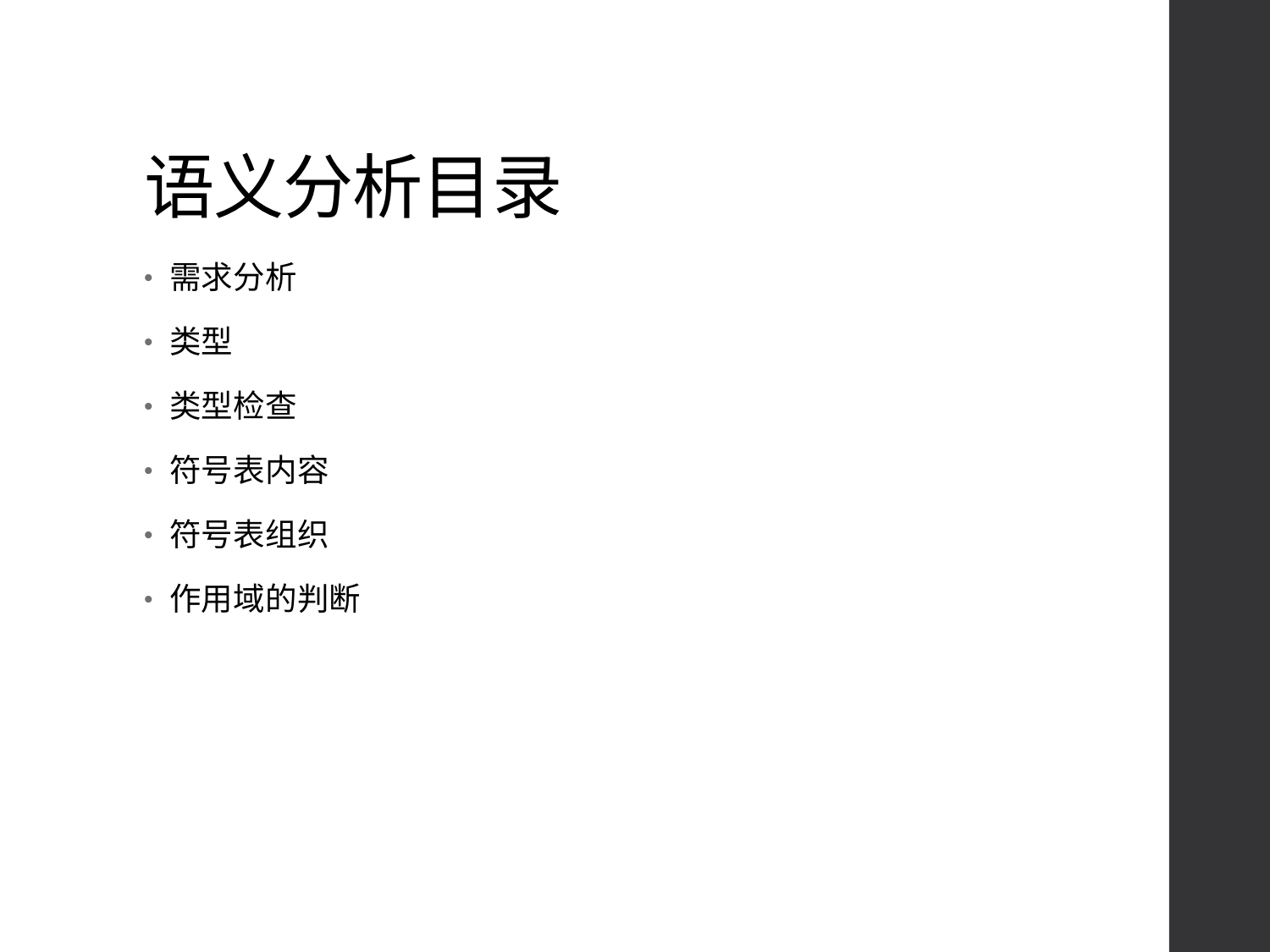

# 语义分析目录
需求分析
类型
类型检查
符号表内容
符号表组织
作用域的判断